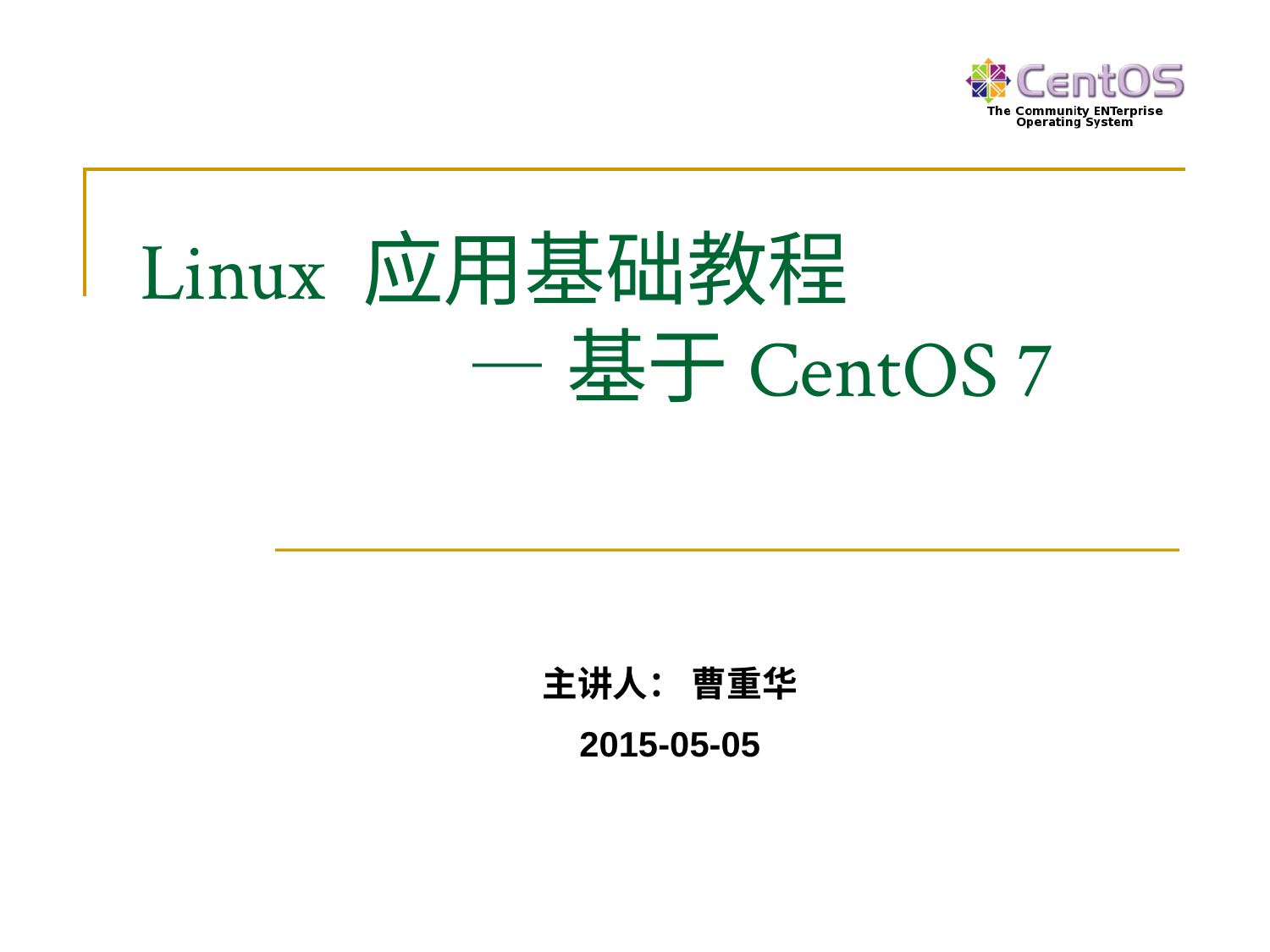

# Linux 应用基础教程 — 基于CentOS 7

主讲人： 曹重华
2015-05-05